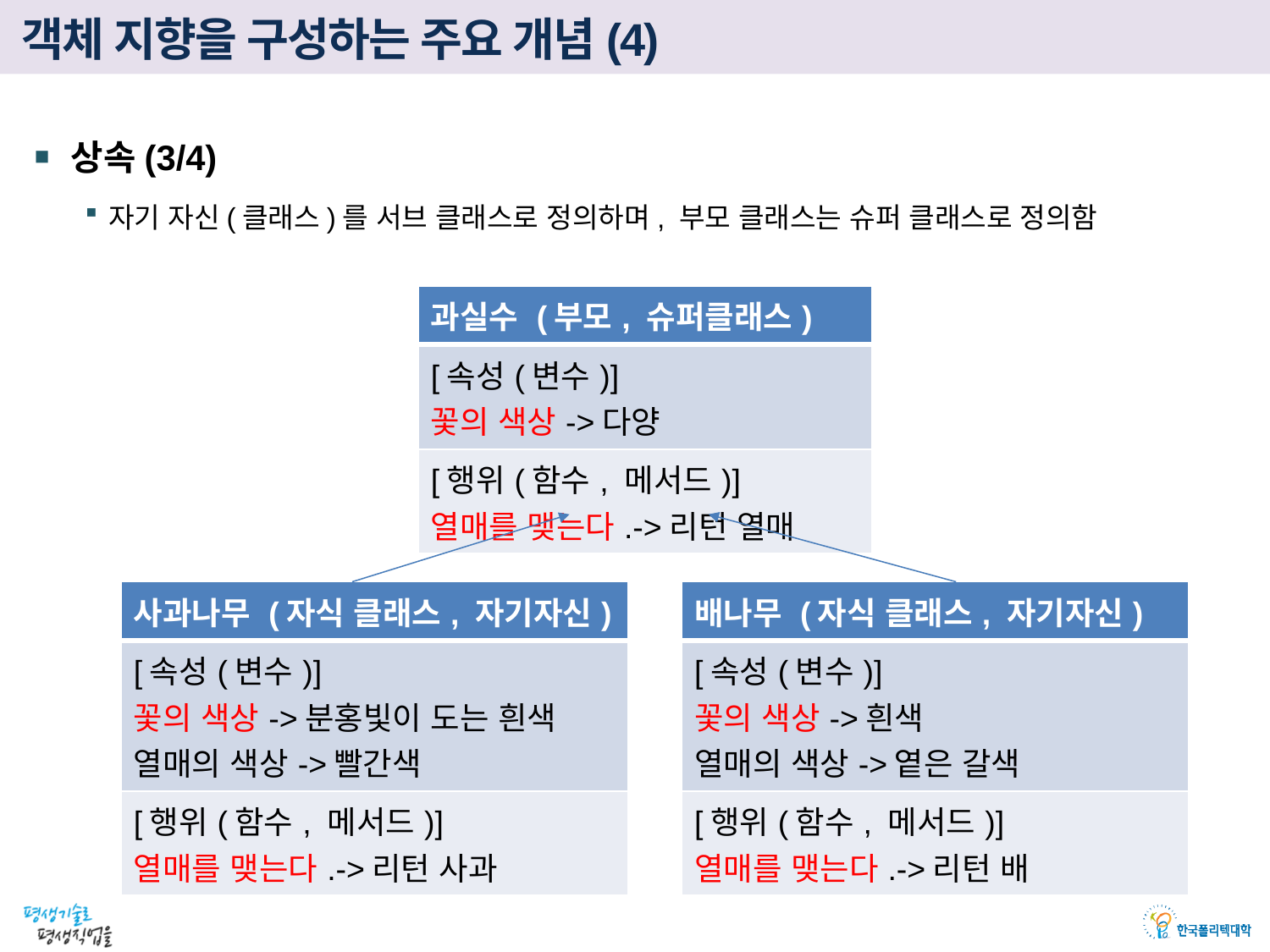

# 객체 지향을 구성하는 주요 개념(4)
상속(3/4)
자기 자신(클래스)를 서브 클래스로 정의하며, 부모 클래스는 슈퍼 클래스로 정의함

| 과실수 (부모, 슈퍼클래스) |
| --- |
| [속성(변수)] 꽃의 색상->다양 |
| [행위(함수, 메서드)] 열매를 맺는다.->리턴 열매 |
| 사과나무 (자식 클래스, 자기자신) |
| --- |
| [속성(변수)] 꽃의 색상->분홍빛이 도는 흰색 열매의 색상->빨간색 |
| [행위(함수, 메서드)] 열매를 맺는다.->리턴 사과 |
| 배나무 (자식 클래스, 자기자신) |
| --- |
| [속성(변수)] 꽃의 색상->흰색 열매의 색상->옅은 갈색 |
| [행위(함수, 메서드)] 열매를 맺는다.->리턴 배 |